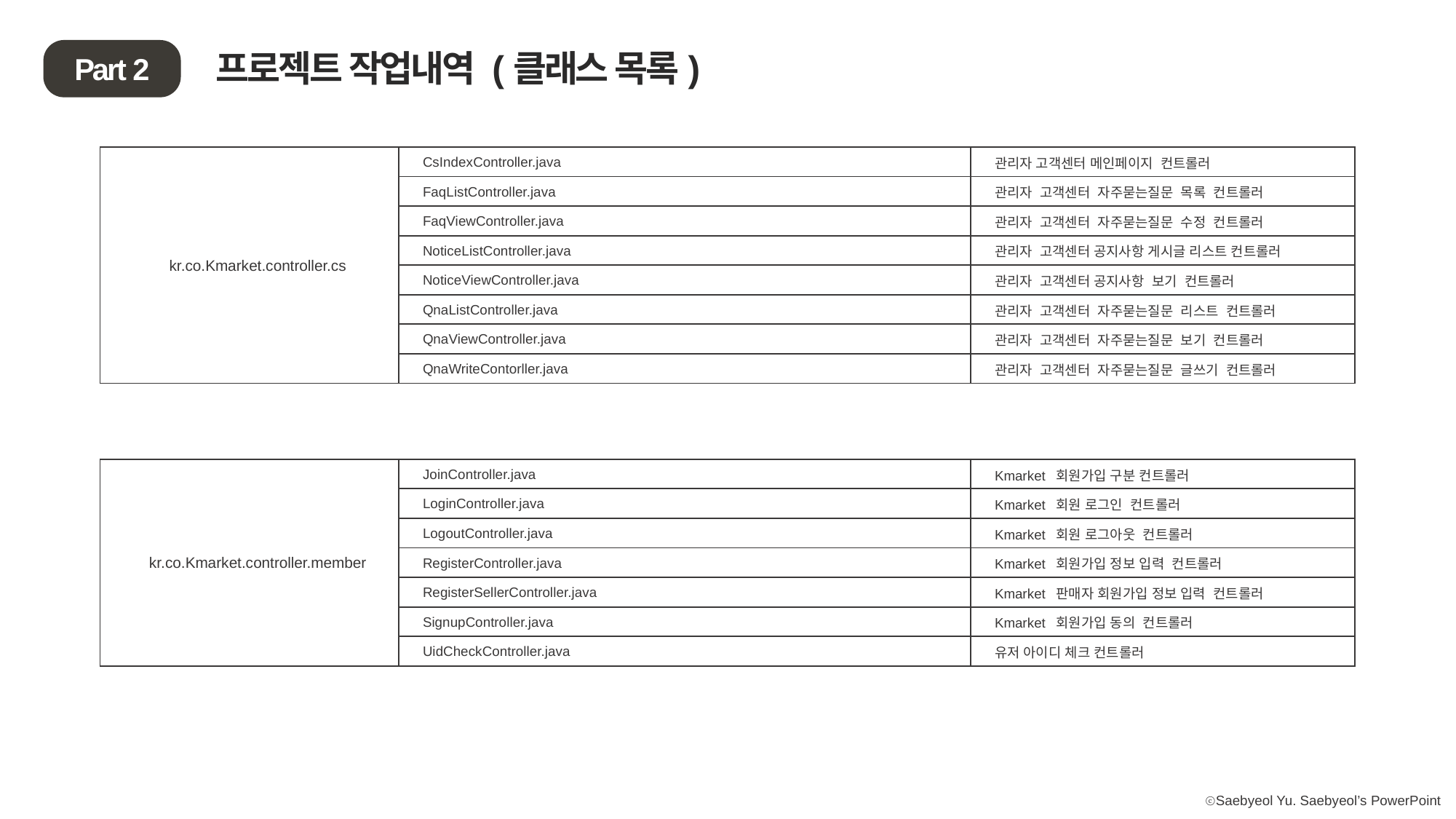

프로젝트 작업내역 (클래스 목록)
Part 2
| kr.co.Kmarket.controller.cs | CsIndexController.java | 관리자 고객센터 메인페이지 컨트롤러 |
| --- | --- | --- |
|  | FaqListController.java | 관리자 고객센터 자주묻는질문 목록 컨트롤러 |
|  | FaqViewController.java | 관리자 고객센터 자주묻는질문 수정 컨트롤러 |
|  | NoticeListController.java | 관리자 고객센터 공지사항 게시글 리스트 컨트롤러 |
|  | NoticeViewController.java | 관리자 고객센터 공지사항 보기 컨트롤러 |
|  | QnaListController.java | 관리자 고객센터 자주묻는질문 리스트 컨트롤러 |
|  | QnaViewController.java | 관리자 고객센터 자주묻는질문 보기 컨트롤러 |
|  | QnaWriteContorller.java | 관리자 고객센터 자주묻는질문 글쓰기 컨트롤러 |
| kr.co.Kmarket.controller.member | JoinController.java | Kmarket 회원가입 구분 컨트롤러 |
| --- | --- | --- |
|  | LoginController.java | Kmarket 회원 로그인 컨트롤러 |
|  | LogoutController.java | Kmarket 회원 로그아웃 컨트롤러 |
|  | RegisterController.java | Kmarket 회원가입 정보 입력 컨트롤러 |
|  | RegisterSellerController.java | Kmarket 판매자 회원가입 정보 입력 컨트롤러 |
|  | SignupController.java | Kmarket 회원가입 동의 컨트롤러 |
|  | UidCheckController.java | 유저 아이디 체크 컨트롤러 |